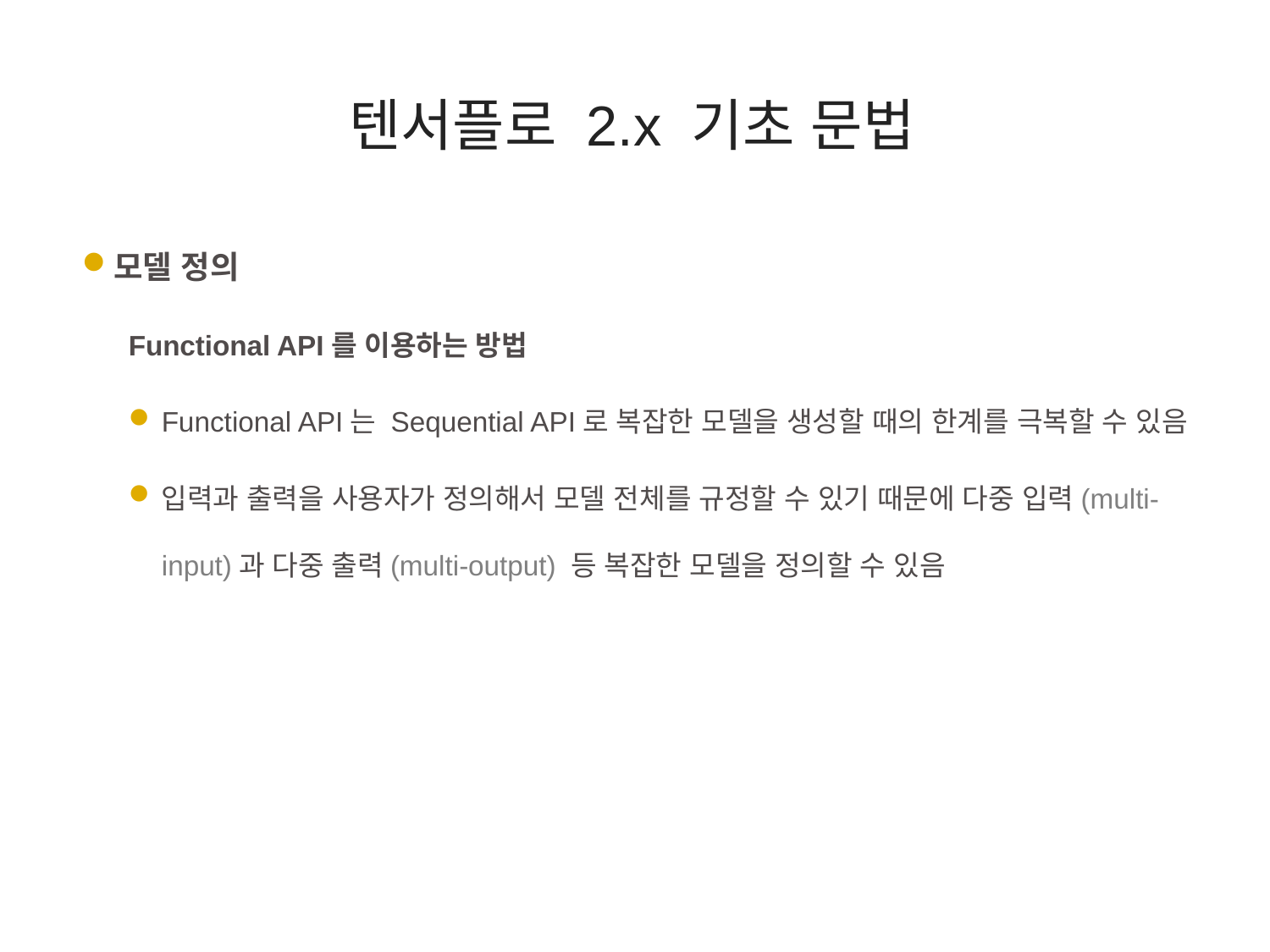

텐서플로 2.x 기초 문법
모델 정의
Functional API를 이용하는 방법
Functional API는 Sequential API로 복잡한 모델을 생성할 때의 한계를 극복할 수 있음
입력과 출력을 사용자가 정의해서 모델 전체를 규정할 수 있기 때문에 다중 입력(multi-input)과 다중 출력(multi-output) 등 복잡한 모델을 정의할 수 있음